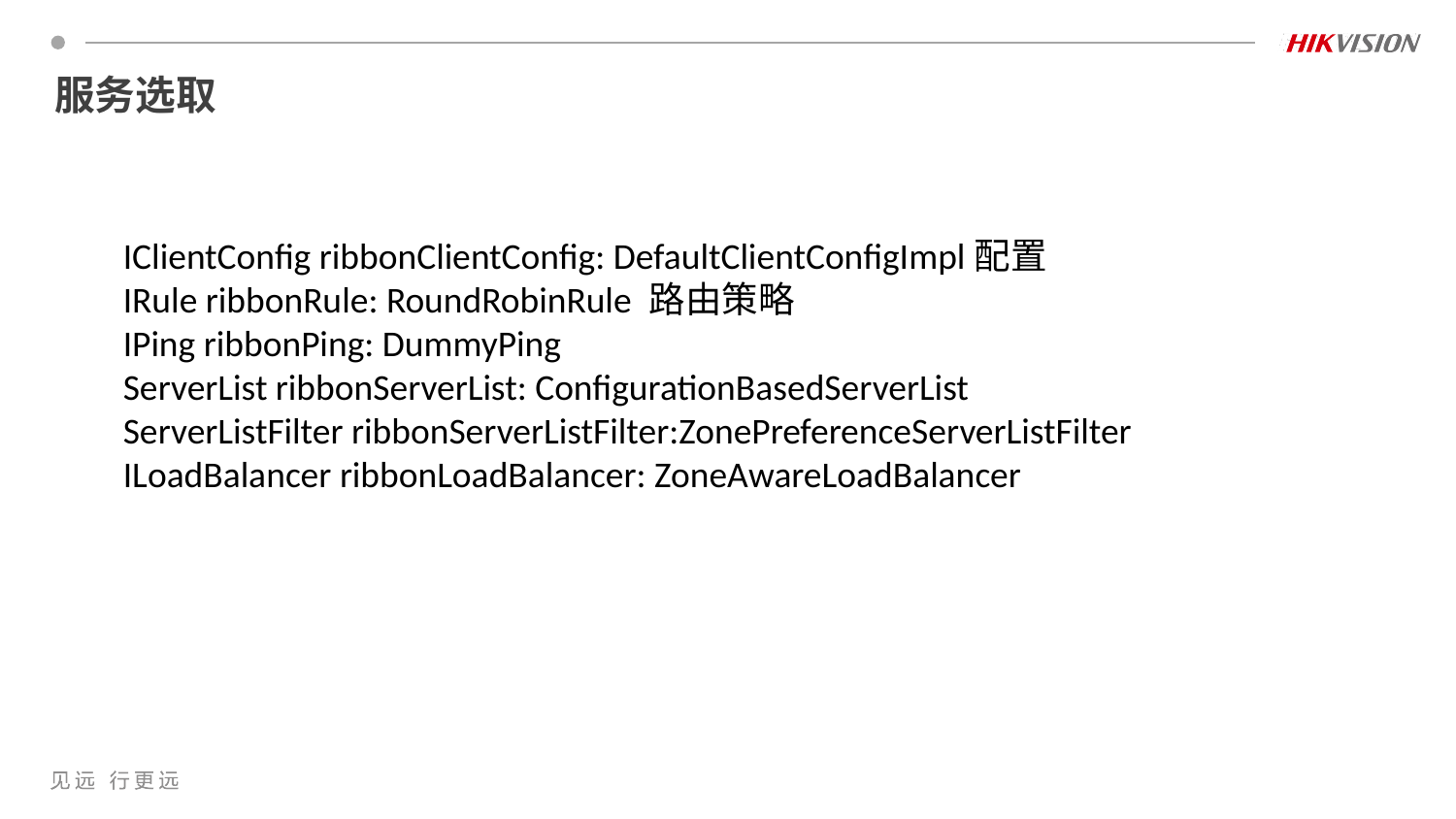

# 服务选取
IClientConfig ribbonClientConfig: DefaultClientConfigImpl配置
IRule ribbonRule: RoundRobinRule 路由策略
IPing ribbonPing: DummyPing
ServerList ribbonServerList: ConfigurationBasedServerList
ServerListFilter ribbonServerListFilter:ZonePreferenceServerListFilter
ILoadBalancer ribbonLoadBalancer: ZoneAwareLoadBalancer